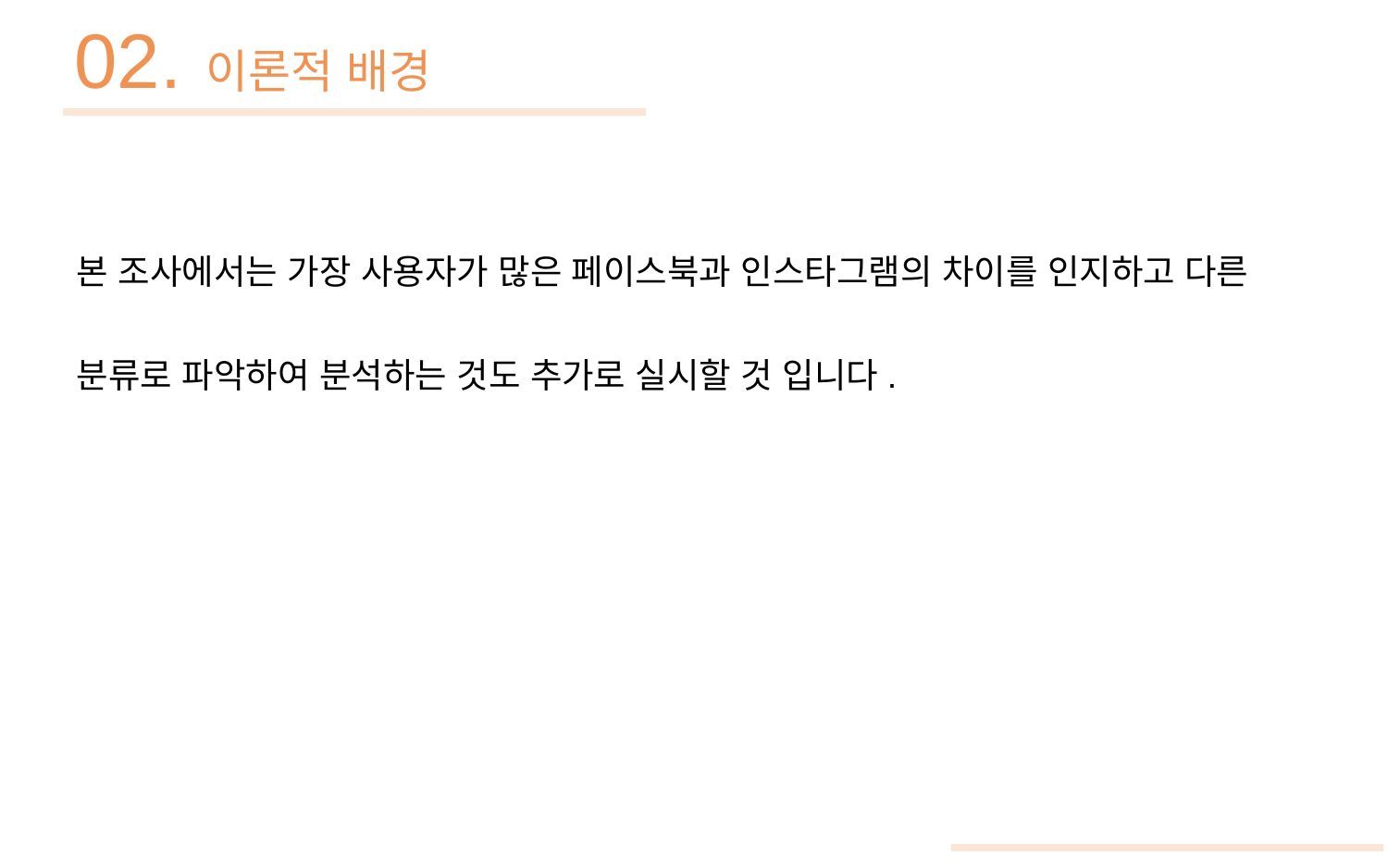

02. 이론적 배경
본 조사에서는 가장 사용자가 많은 페이스북과 인스타그램의 차이를 인지하고 다른 분류로 파악하여 분석하는 것도 추가로 실시할 것 입니다.